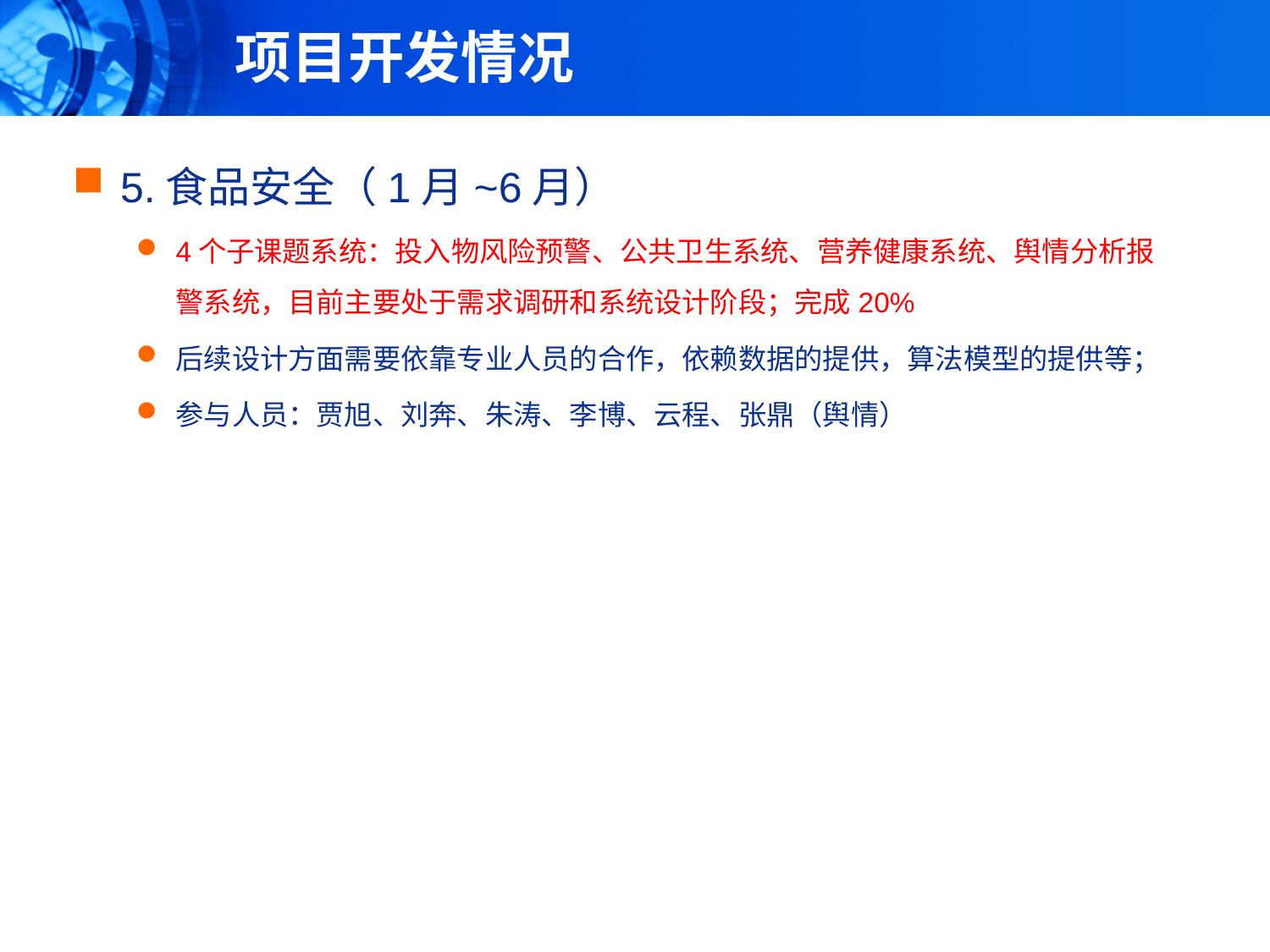

项目开发情况
5.食品安全（1月~6月）
4个子课题系统：投入物风险预警、公共卫生系统、营养健康系统、舆情分析报警系统，目前主要处于需求调研和系统设计阶段；完成20%
后续设计方面需要依靠专业人员的合作，依赖数据的提供，算法模型的提供等；
参与人员：贾旭、刘奔、朱涛、李博、云程、张鼎（舆情）